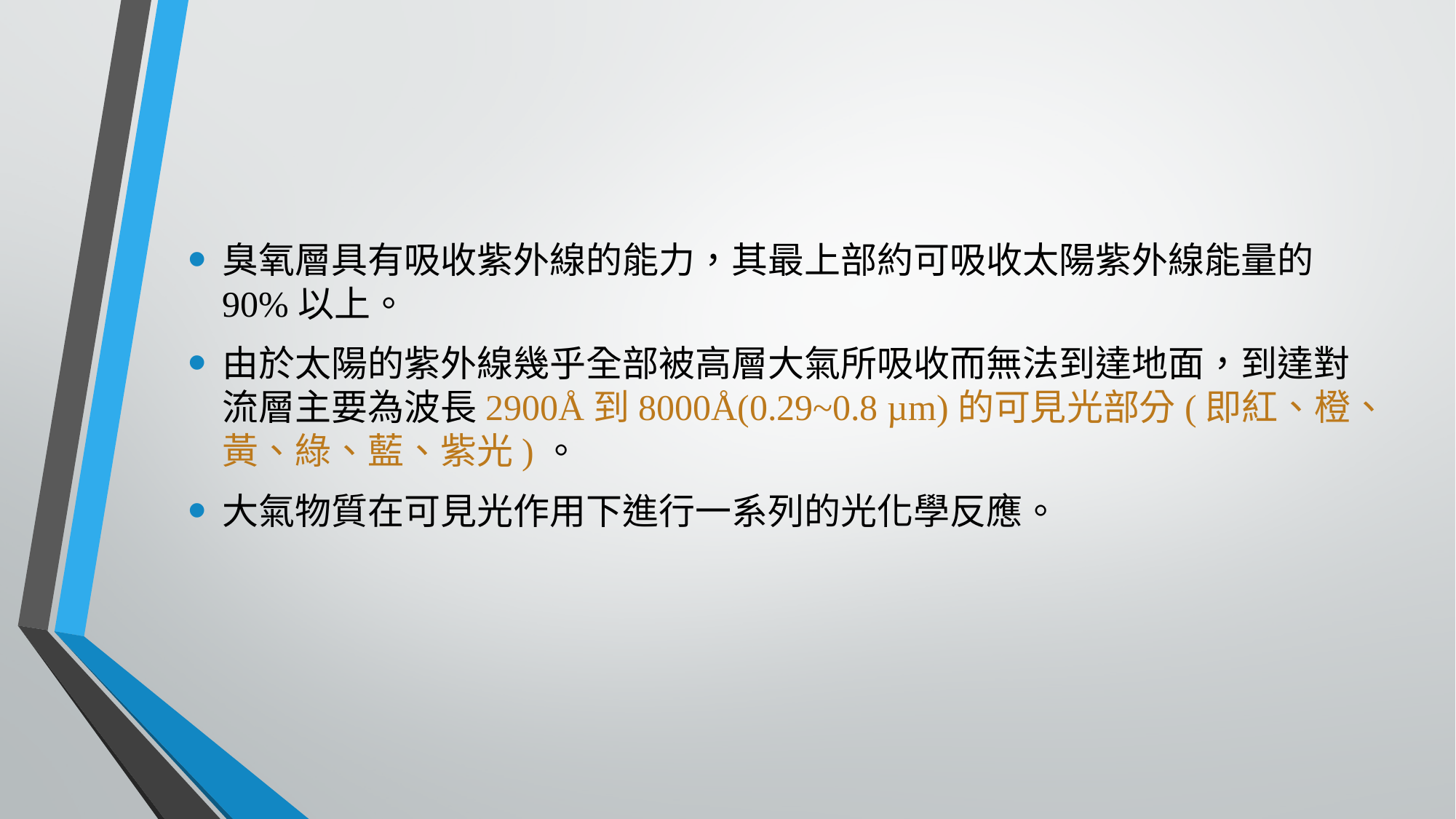

臭氧層具有吸收紫外線的能力，其最上部約可吸收太陽紫外線能量的90%以上。
由於太陽的紫外線幾乎全部被高層大氣所吸收而無法到達地面，到達對流層主要為波長2900Å到8000Å(0.29~0.8 µm)的可見光部分(即紅、橙、黃、綠、藍、紫光)。
大氣物質在可見光作用下進行一系列的光化學反應。